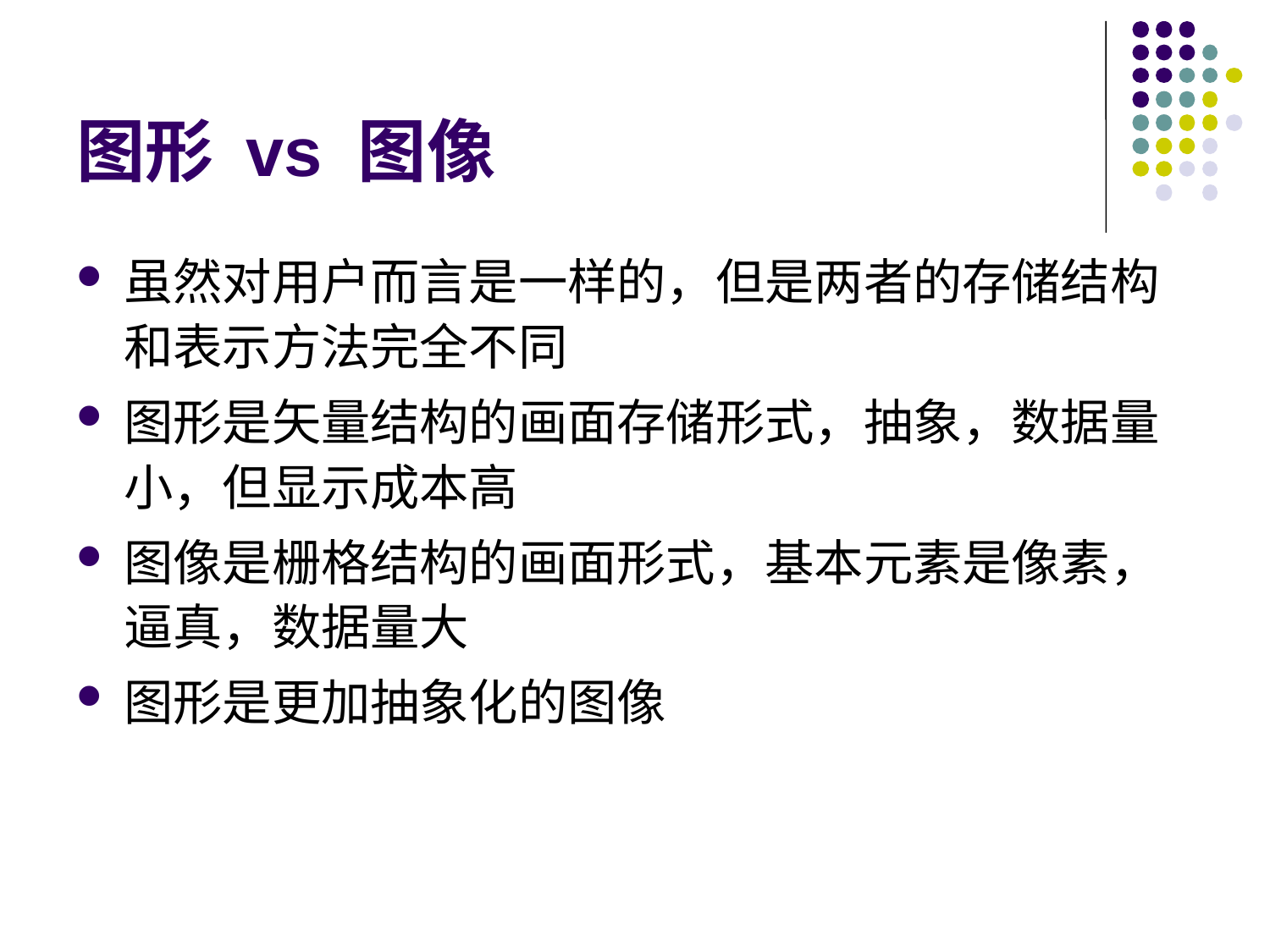

# 图形 vs 图像
虽然对用户而言是一样的，但是两者的存储结构和表示方法完全不同
图形是矢量结构的画面存储形式，抽象，数据量小，但显示成本高
图像是栅格结构的画面形式，基本元素是像素，逼真，数据量大
图形是更加抽象化的图像